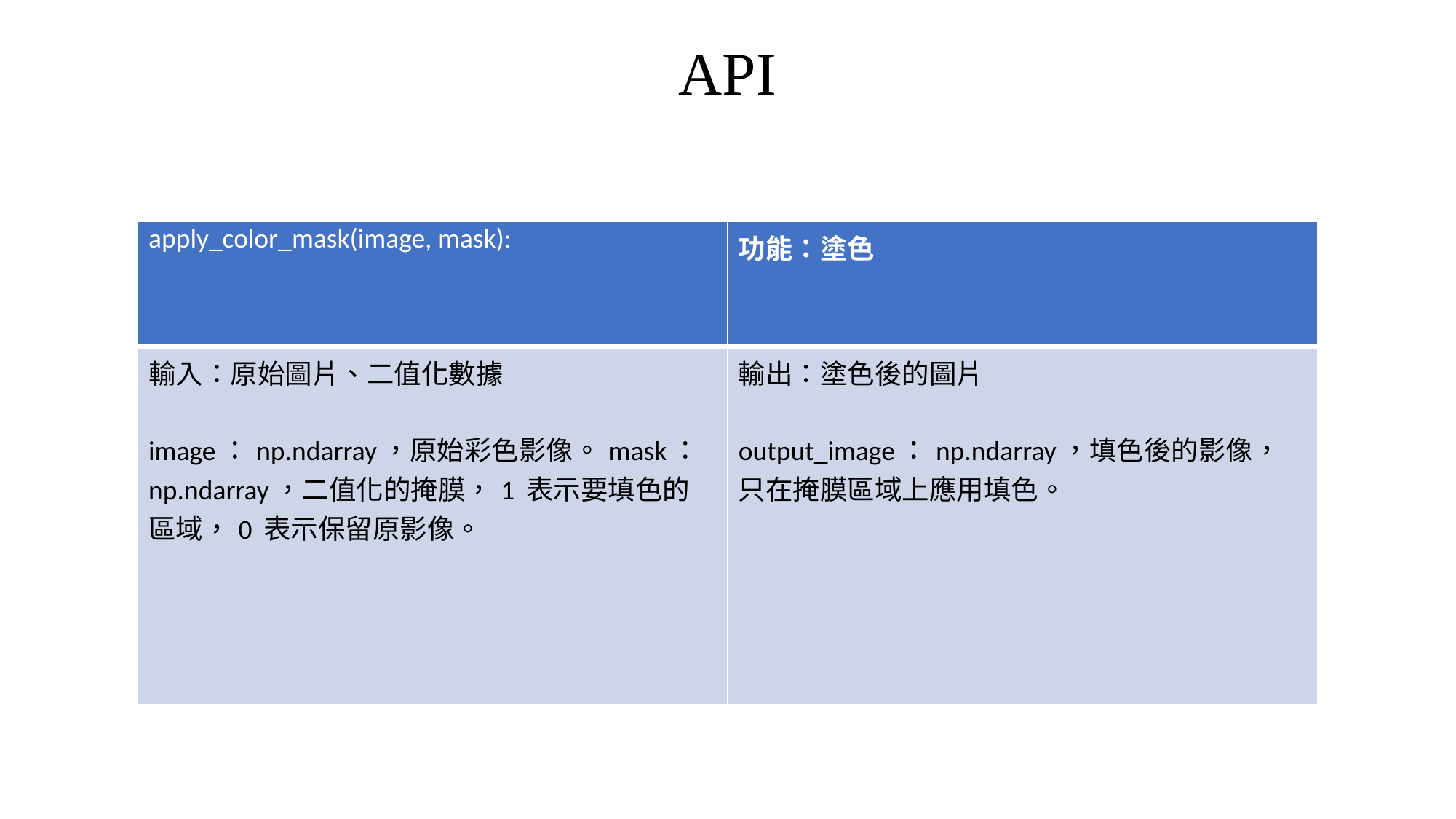

API
| apply\_color\_mask(image, mask): | 功能：塗色 |
| --- | --- |
| 輸入：原始圖片、二值化數據 image：np.ndarray，原始彩色影像。mask：np.ndarray，二值化的掩膜，1 表示要填色的區域，0 表示保留原影像。 | 輸出：塗色後的圖片 output\_image：np.ndarray，填色後的影像，只在掩膜區域上應用填色。 |